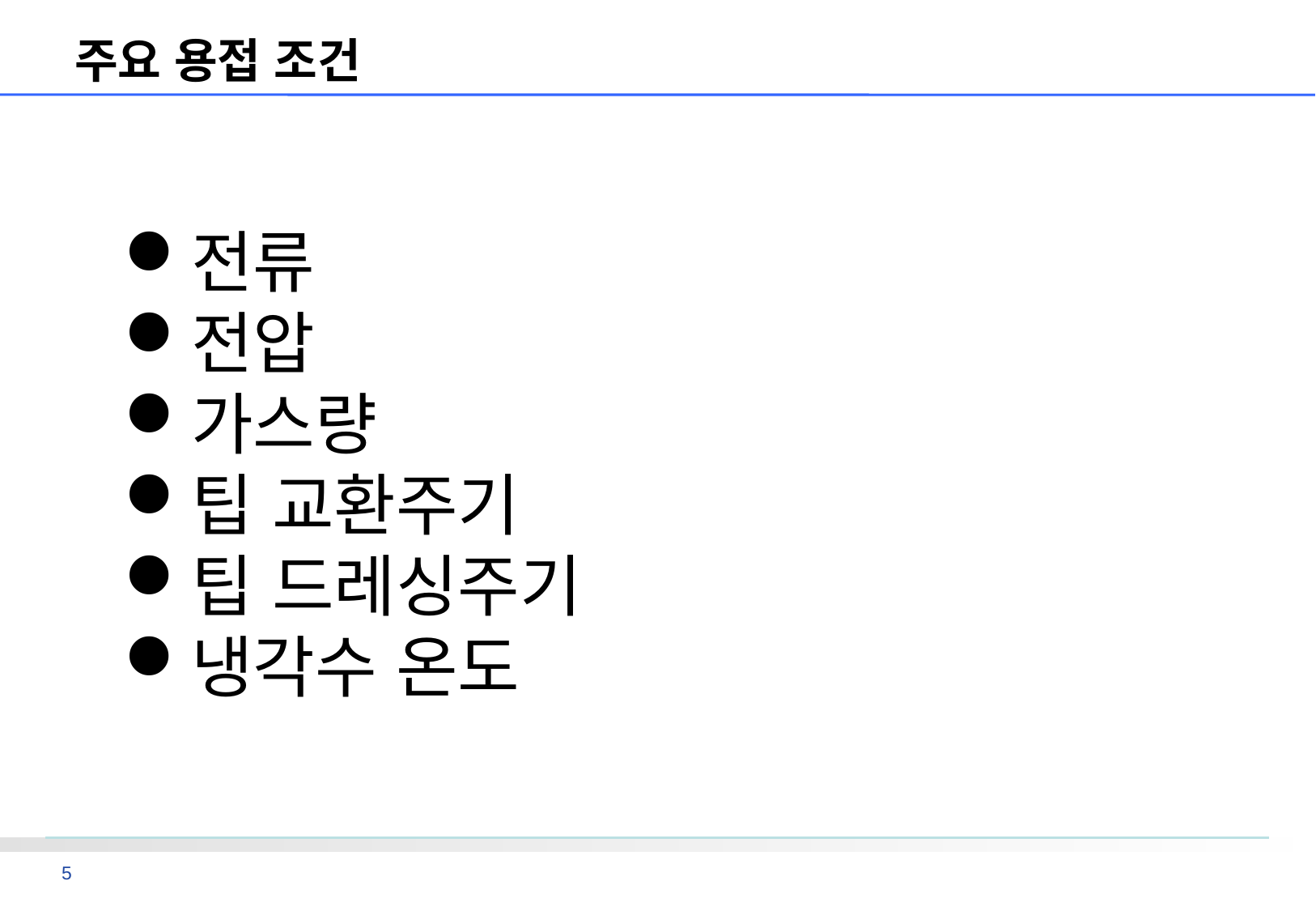

주요 용접 조건
전류
전압
가스량
팁 교환주기
팁 드레싱주기
냉각수 온도
5